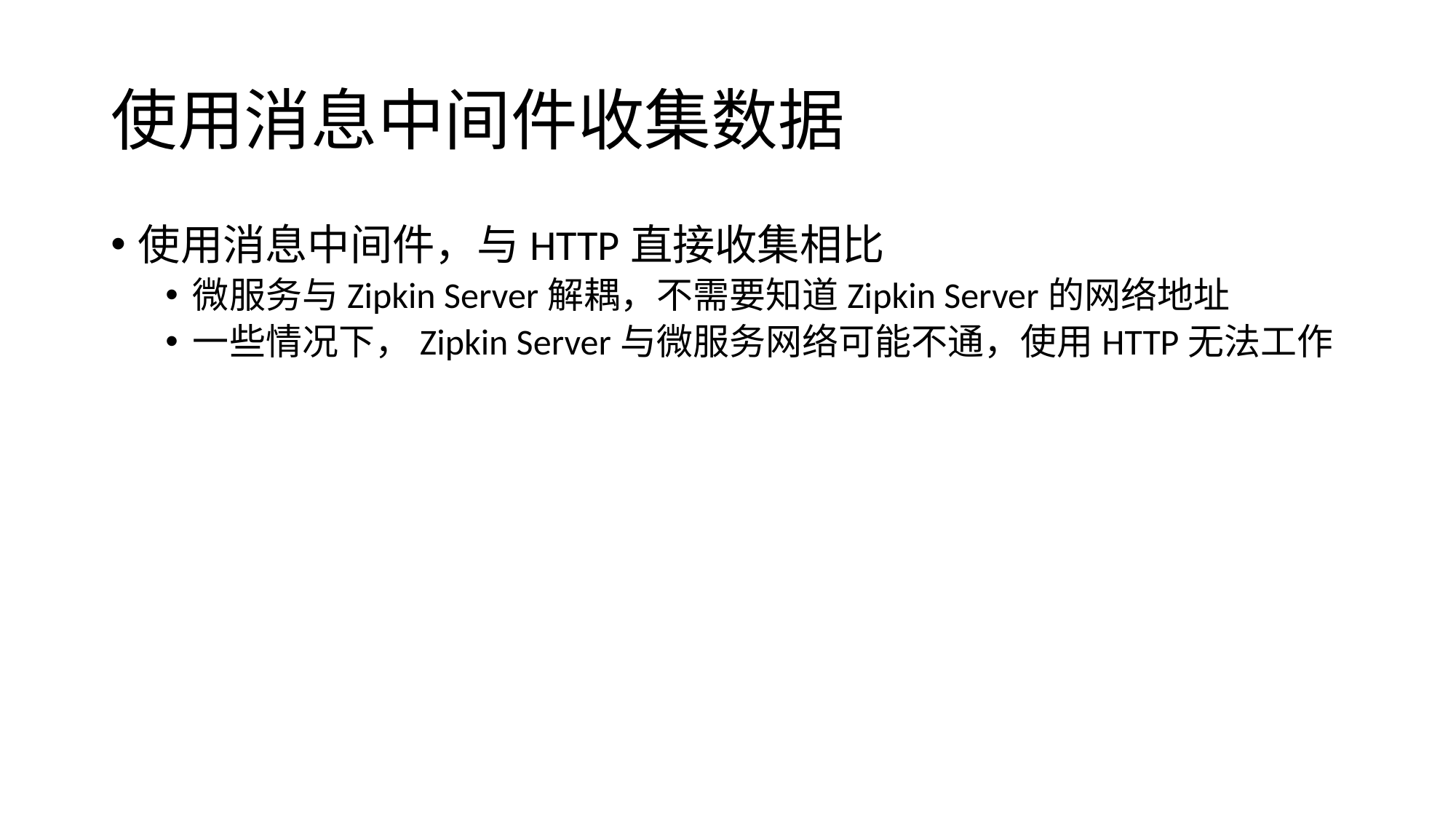

# 使用消息中间件收集数据
使用消息中间件，与HTTP直接收集相比
微服务与Zipkin Server解耦，不需要知道Zipkin Server的网络地址
一些情况下，Zipkin Server与微服务网络可能不通，使用HTTP无法工作